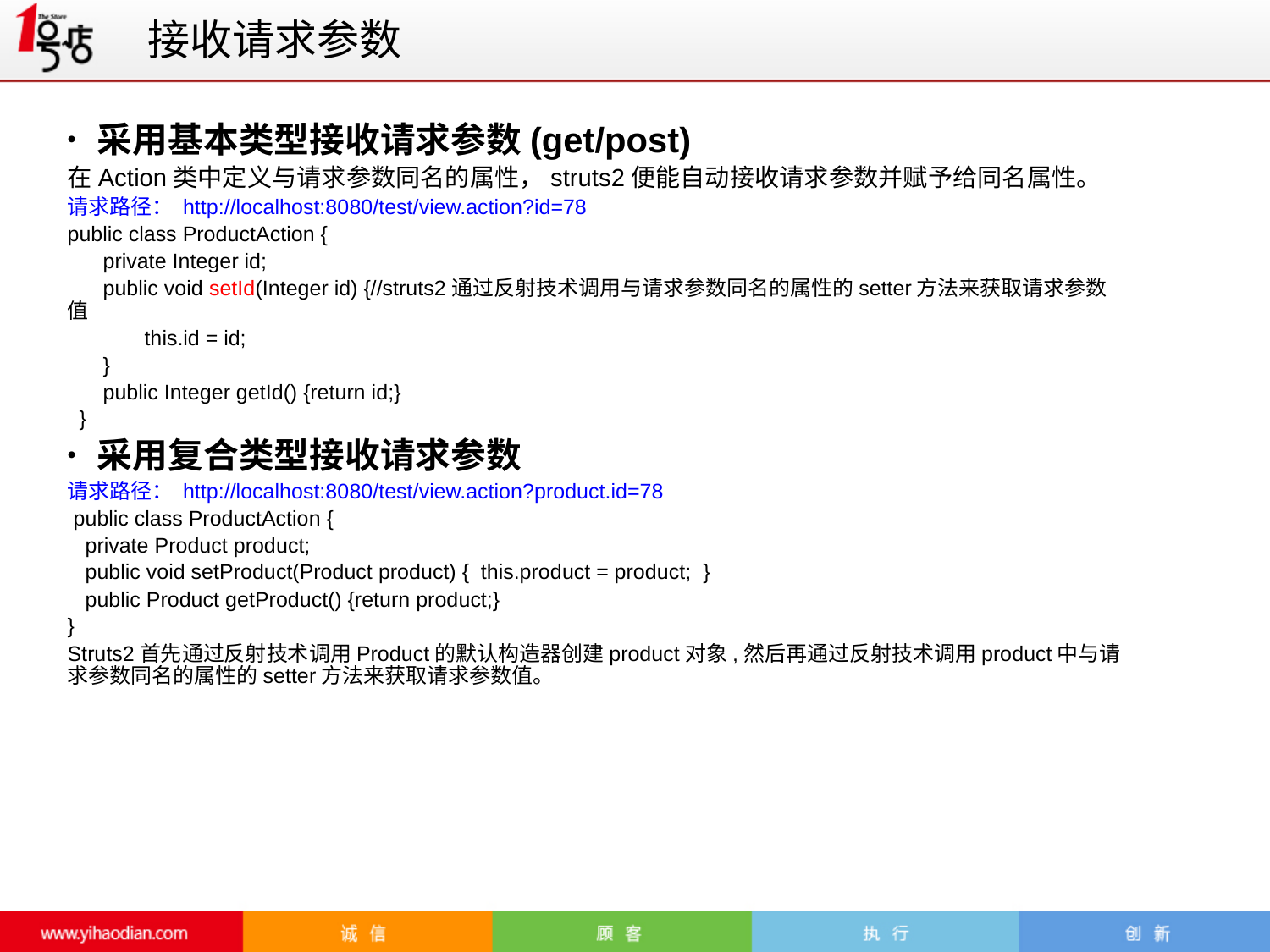

# 接收请求参数
采用基本类型接收请求参数(get/post)
在Action类中定义与请求参数同名的属性，struts2便能自动接收请求参数并赋予给同名属性。
请求路径： http://localhost:8080/test/view.action?id=78
public class ProductAction {
      private Integer id;
      public void setId(Integer id) {//struts2通过反射技术调用与请求参数同名的属性的setter方法来获取请求参数值
             this.id = id;
      }
      public Integer getId() {return id;}
  }
采用复合类型接收请求参数
请求路径： http://localhost:8080/test/view.action?product.id=78
 public class ProductAction {
   private Product product;
   public void setProduct(Product product) {  this.product = product;  }
   public Product getProduct() {return product;}
}
Struts2首先通过反射技术调用Product的默认构造器创建product对象,然后再通过反射技术调用product中与请求参数同名的属性的setter方法来获取请求参数值。